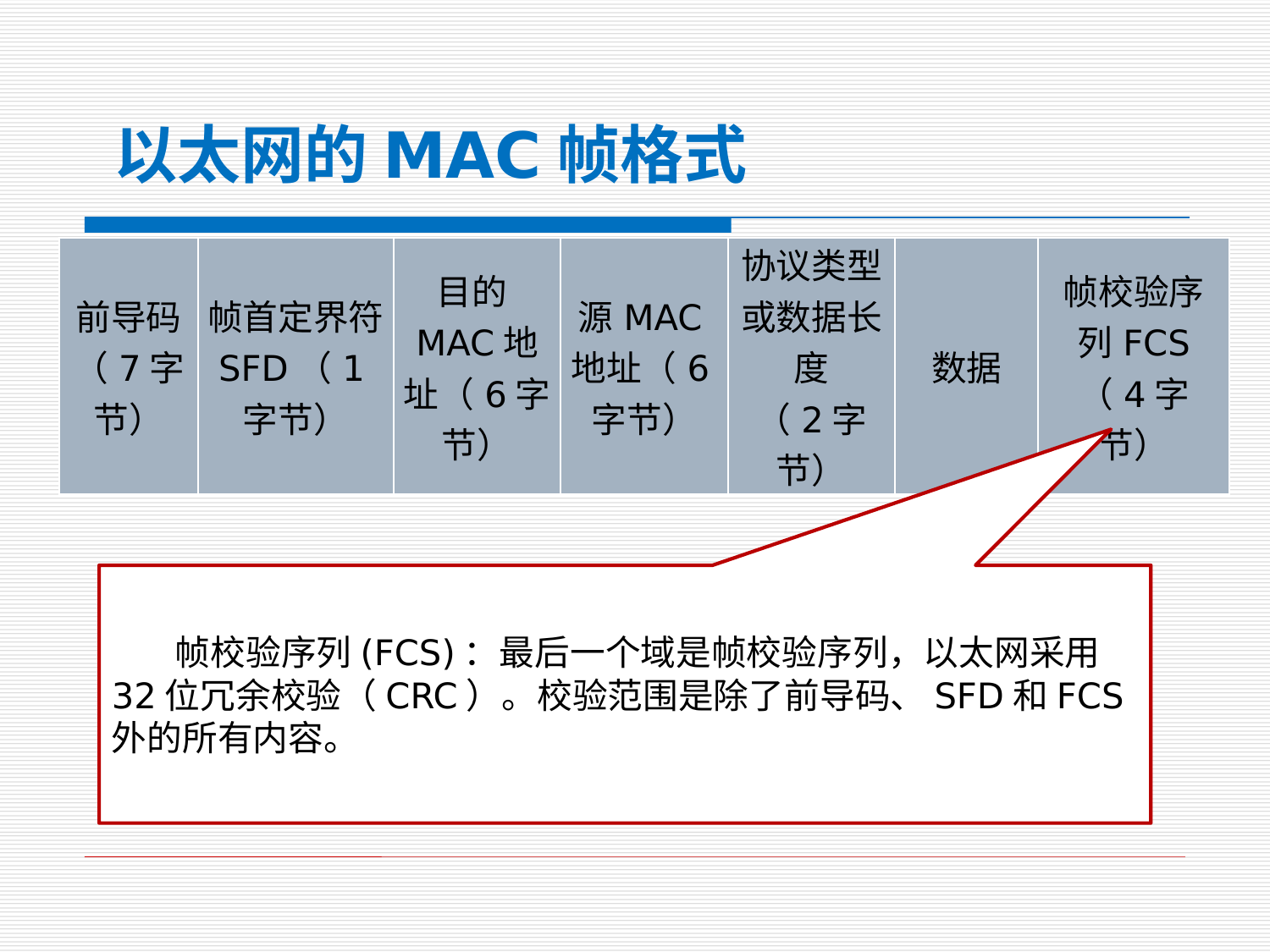

# 以太网的MAC帧格式
| 前导码 （7字节） | 帧首定界符SFD（1字节） | 目的MAC地址（6字节） | 源MAC地址（6字节） | 协议类型或数据长度 （2字节） | 数据 | 帧校验序列FCS （4字节） |
| --- | --- | --- | --- | --- | --- | --- |
帧校验序列(FCS)：最后一个域是帧校验序列，以太网采用32位冗余校验（CRC）。校验范围是除了前导码、SFD和FCS外的所有内容。